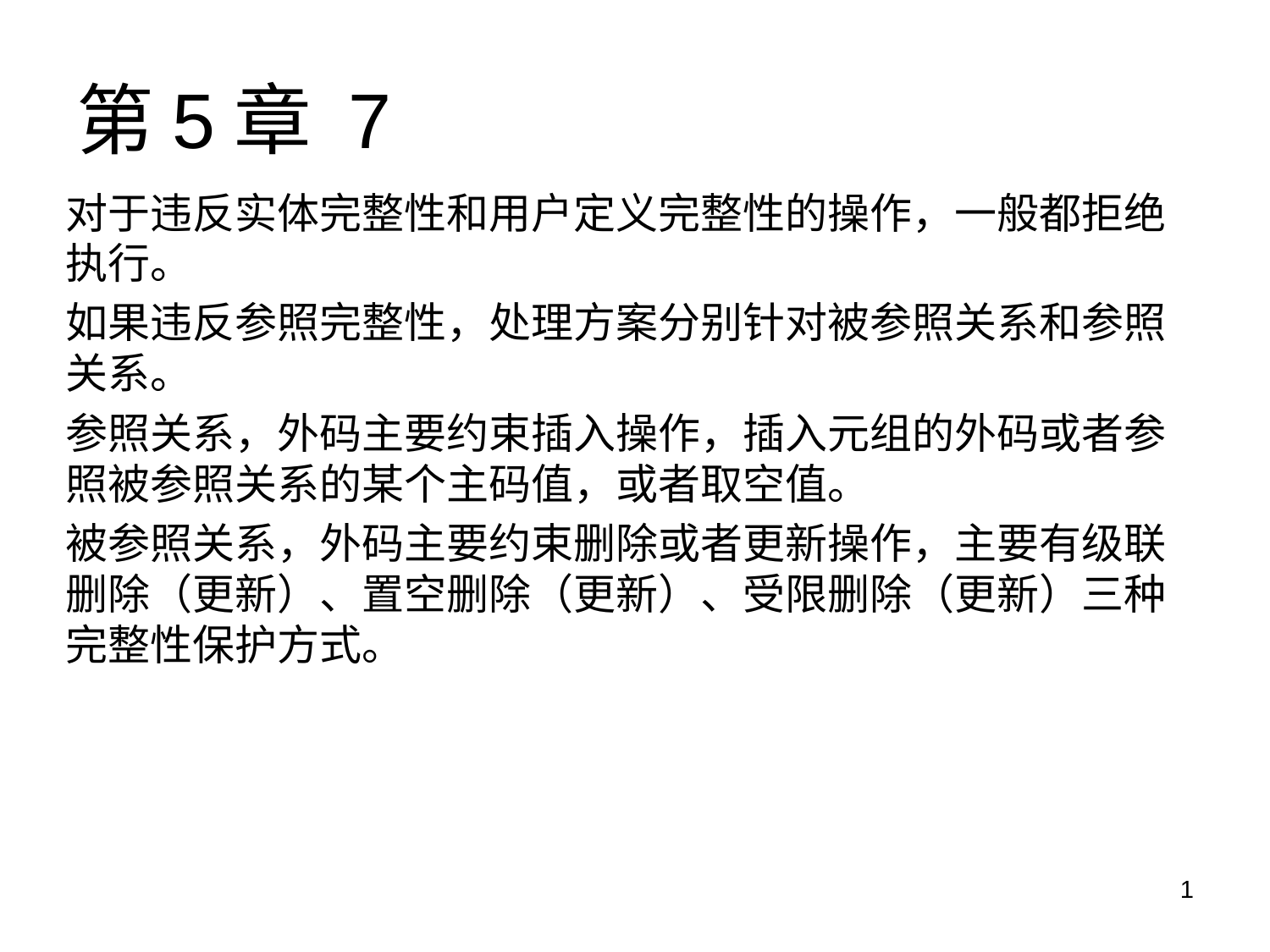

# 第5章 7
对于违反实体完整性和用户定义完整性的操作，一般都拒绝执行。
如果违反参照完整性，处理方案分别针对被参照关系和参照关系。
参照关系，外码主要约束插入操作，插入元组的外码或者参照被参照关系的某个主码值，或者取空值。
被参照关系，外码主要约束删除或者更新操作，主要有级联删除（更新）、置空删除（更新）、受限删除（更新）三种完整性保护方式。
1